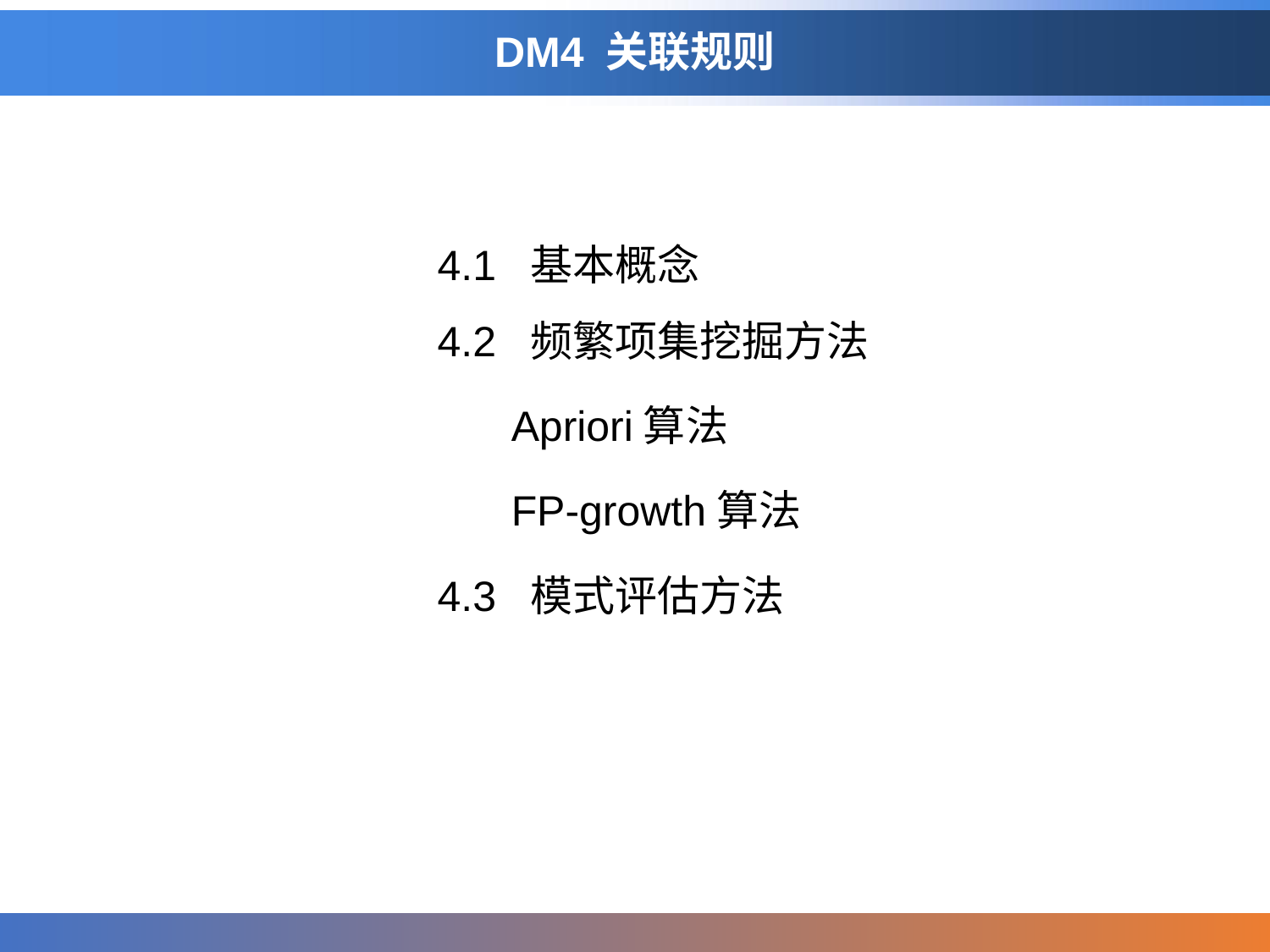

# DM4 关联规则
4.1  基本概念
4.2  频繁项集挖掘方法
  Apriori算法
  FP-growth算法
4.3  模式评估方法